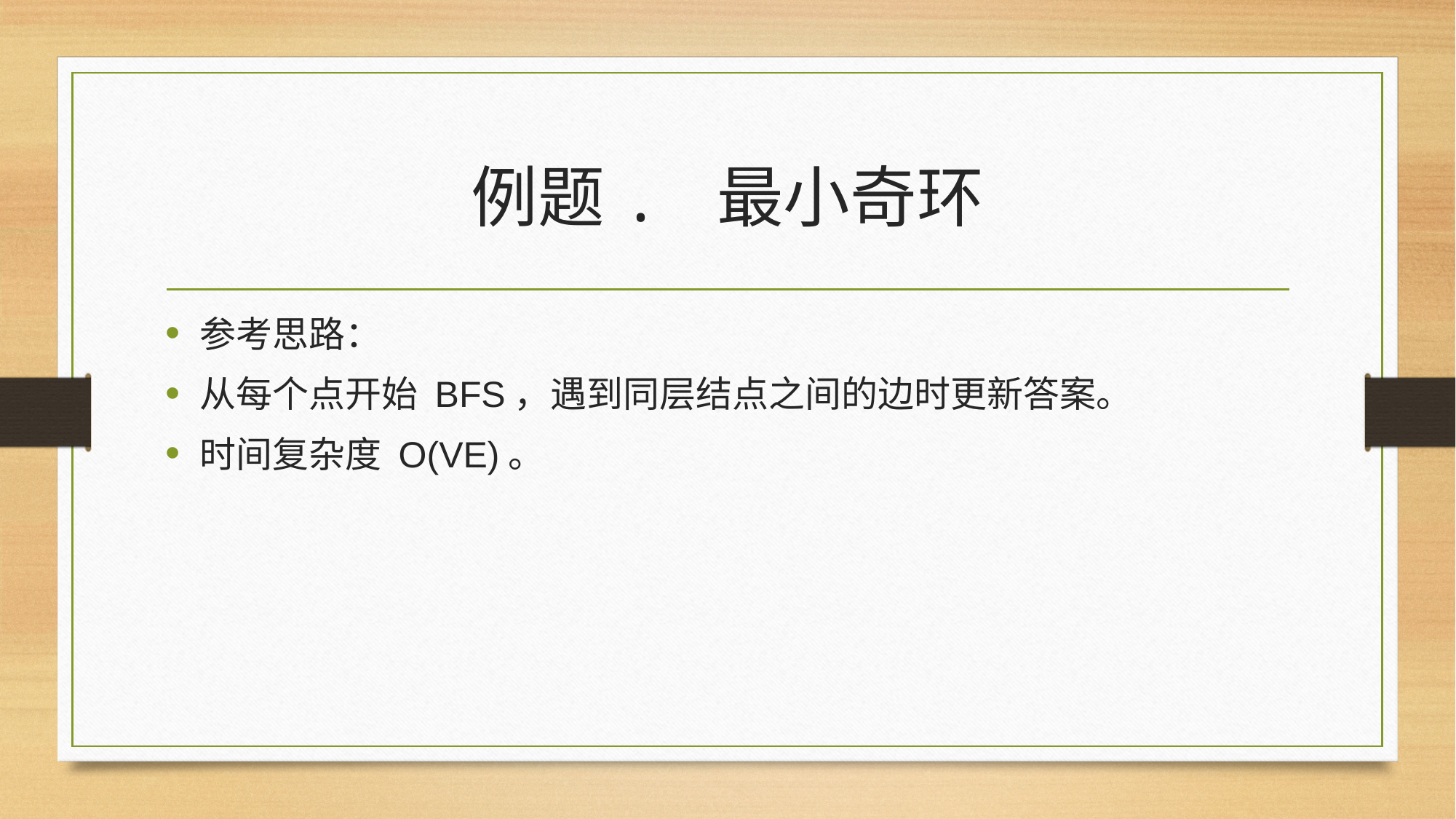

# 例题. 最小奇环
参考思路：
从每个点开始 BFS，遇到同层结点之间的边时更新答案。
时间复杂度 O(VE)。